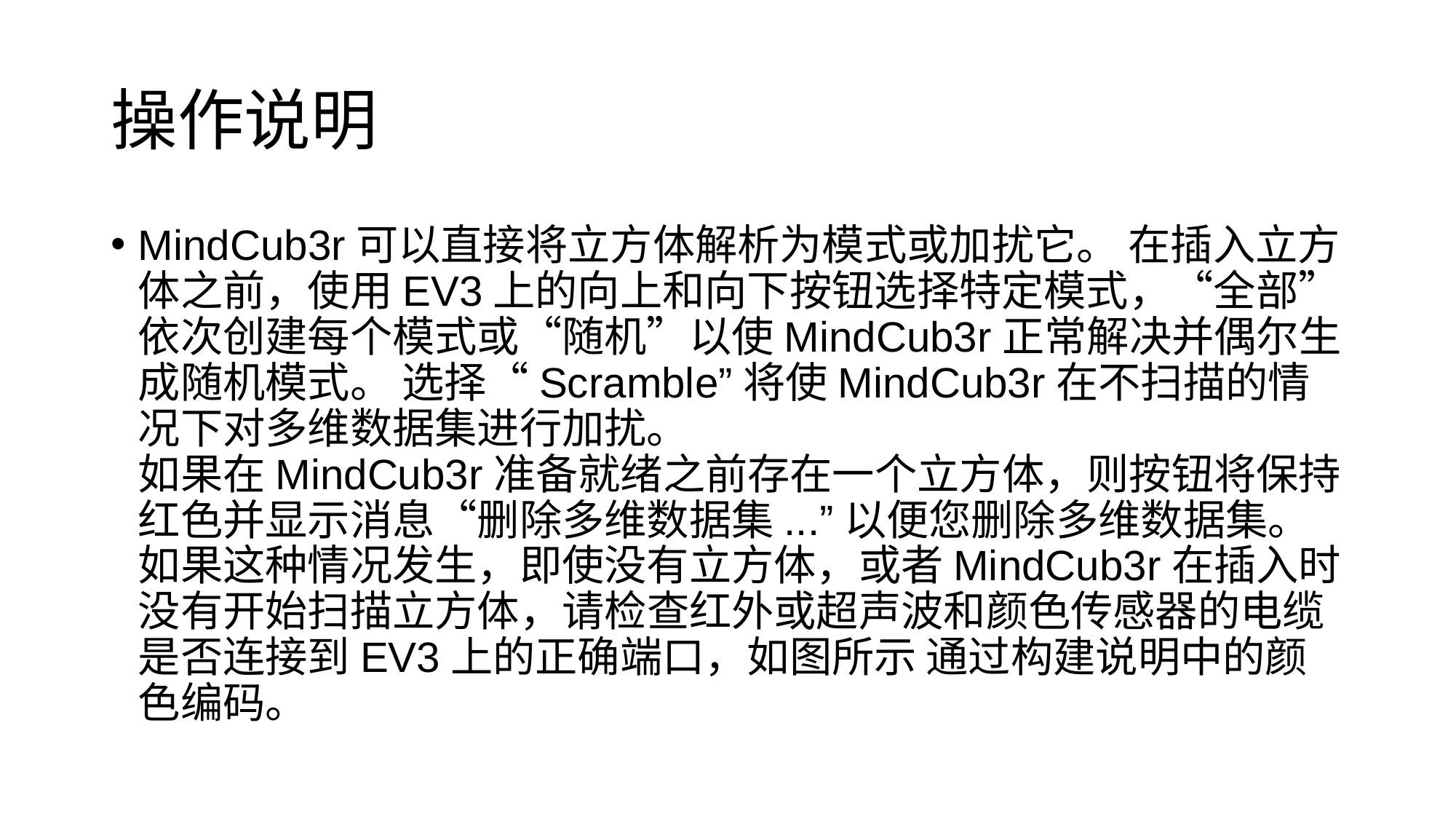

# 操作说明
MindCub3r可以直接将立方体解析为模式或加扰它。 在插入立方体之前，使用EV3上的向上和向下按钮选择特定模式，“全部”依次创建每个模式或“随机”以使MindCub3r正常解决并偶尔生成随机模式。 选择“Scramble”将使MindCub3r在不扫描的情况下对多维数据集进行加扰。
如果在MindCub3r准备就绪之前存在一个立方体，则按钮将保持红色并显示消息“删除多维数据集...”以便您删除多维数据集。 如果这种情况发生，即使没有立方体，或者MindCub3r在插入时没有开始扫描立方体，请检查红外或超声波和颜色传感器的电缆是否连接到EV3上的正确端口，如图所示 通过构建说明中的颜色编码。